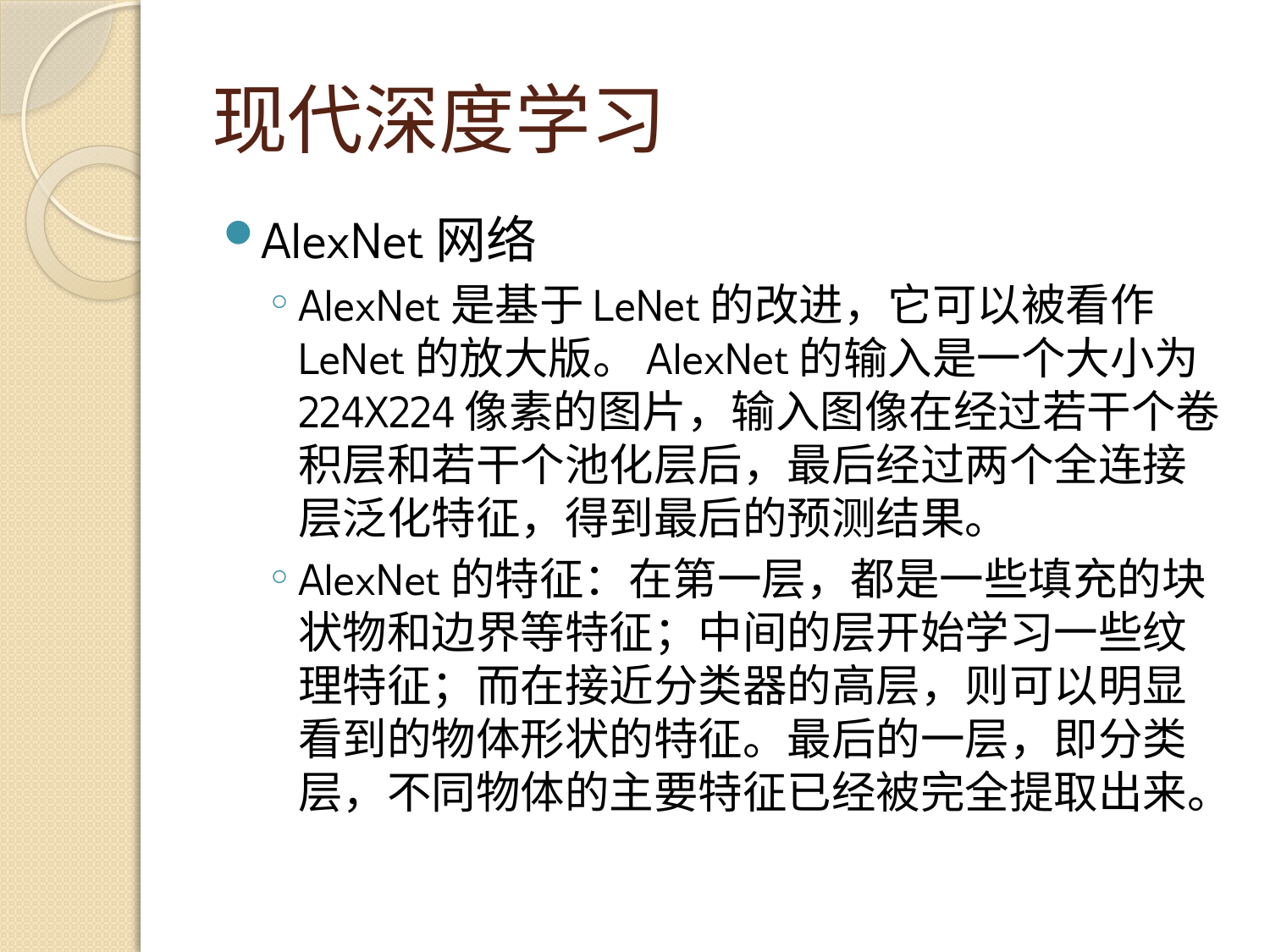

# 现代深度学习
AlexNet网络
AlexNet是基于LeNet的改进，它可以被看作LeNet的放大版。AlexNet的输入是一个大小为224X224像素的图片，输入图像在经过若干个卷积层和若干个池化层后，最后经过两个全连接层泛化特征，得到最后的预测结果。
AlexNet的特征：在第一层，都是一些填充的块状物和边界等特征；中间的层开始学习一些纹理特征；而在接近分类器的高层，则可以明显看到的物体形状的特征。最后的一层，即分类层，不同物体的主要特征已经被完全提取出来。